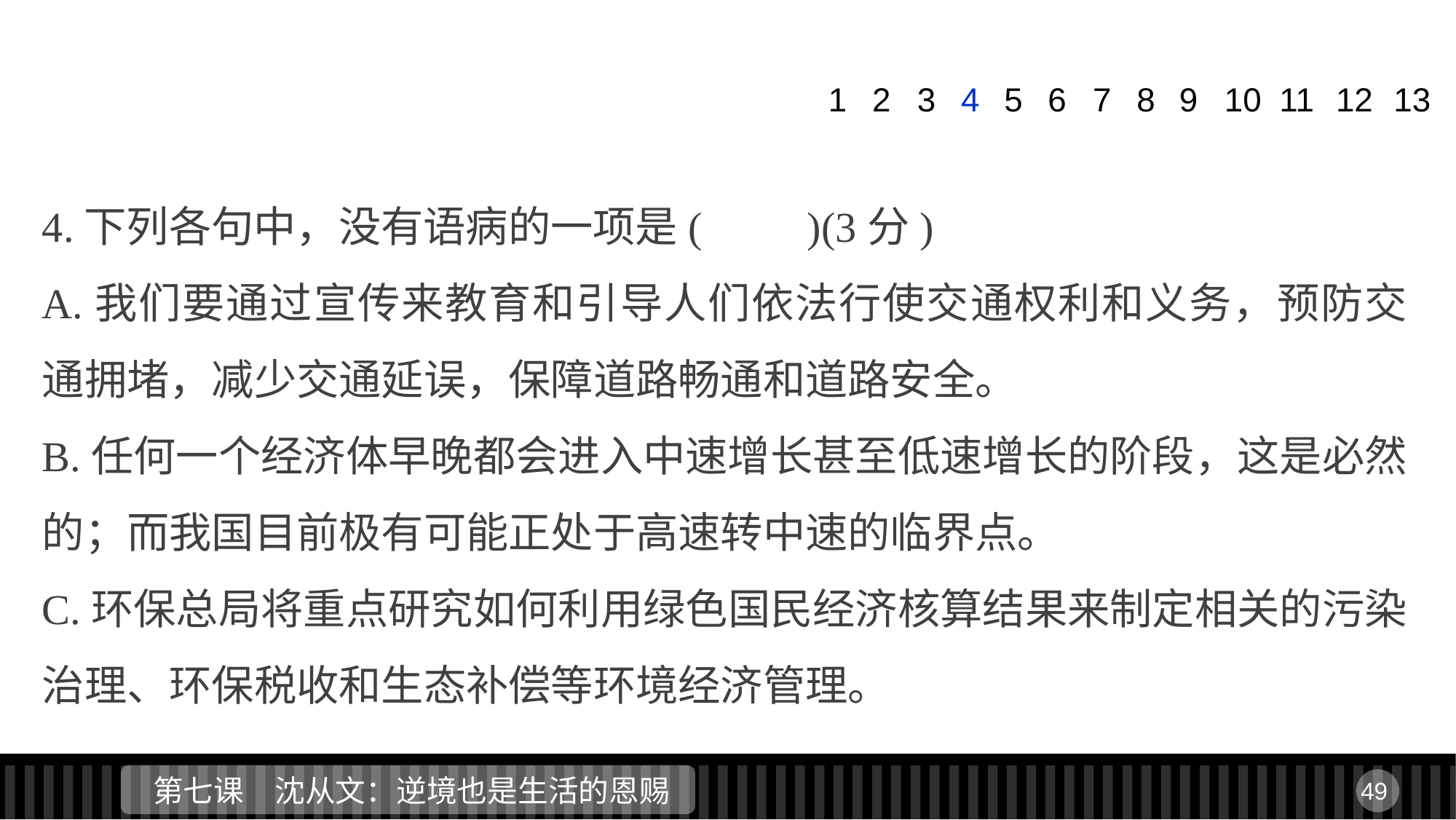

1
2
3
4
5
6
7
8
9
11
12
13
10
4.下列各句中，没有语病的一项是(　　)(3分)
A.我们要通过宣传来教育和引导人们依法行使交通权利和义务，预防交通拥堵，减少交通延误，保障道路畅通和道路安全。
B.任何一个经济体早晚都会进入中速增长甚至低速增长的阶段，这是必然的；而我国目前极有可能正处于高速转中速的临界点。
C.环保总局将重点研究如何利用绿色国民经济核算结果来制定相关的污染治理、环保税收和生态补偿等环境经济管理。